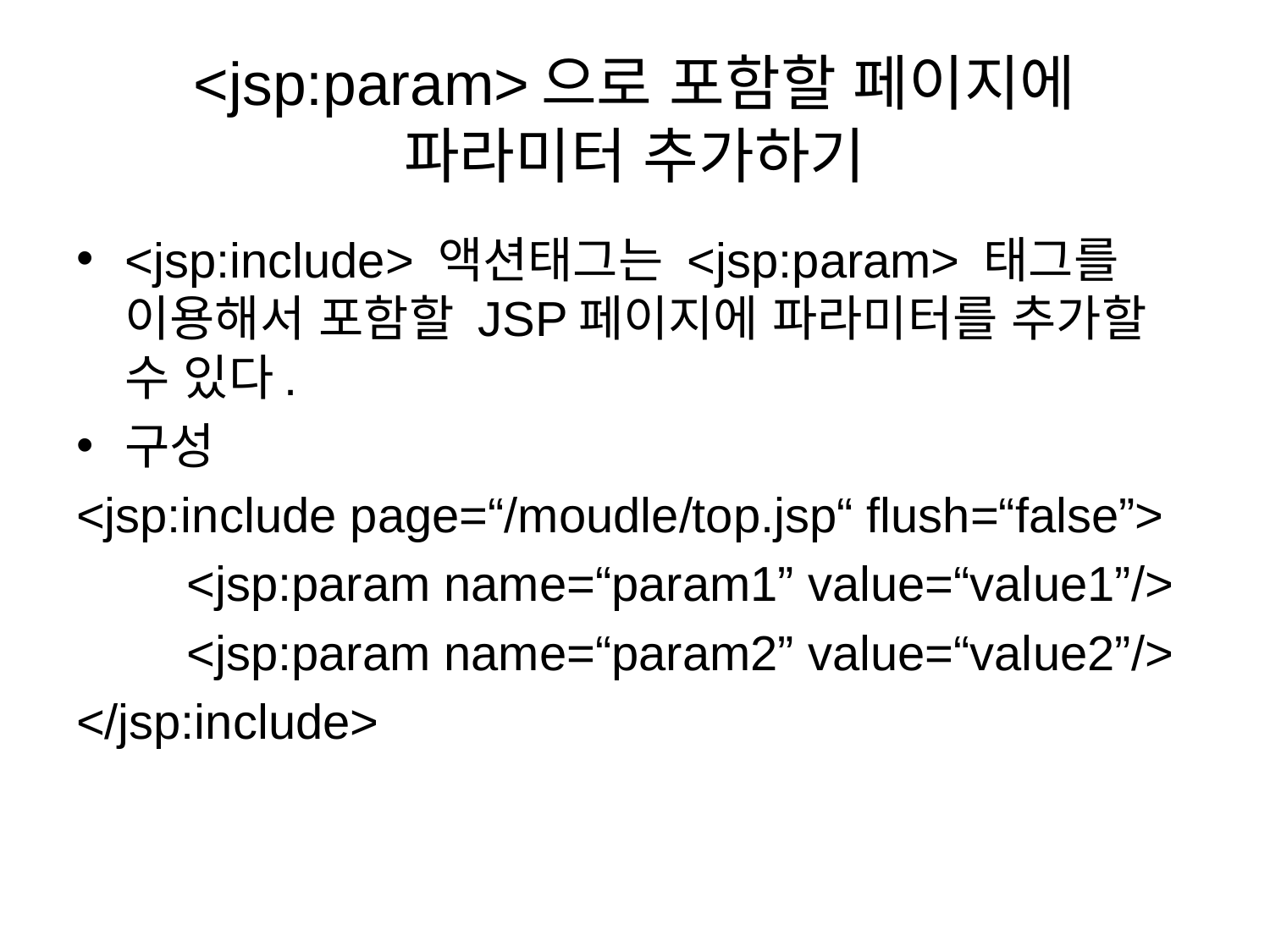

# <jsp:param>으로 포함할 페이지에 파라미터 추가하기
<jsp:include> 액션태그는 <jsp:param> 태그를 이용해서 포함할 JSP페이지에 파라미터를 추가할 수 있다.
구성
<jsp:include page=“/moudle/top.jsp“ flush=“false”>
	<jsp:param name=“param1” value=“value1”/>
	<jsp:param name=“param2” value=“value2”/>
</jsp:include>